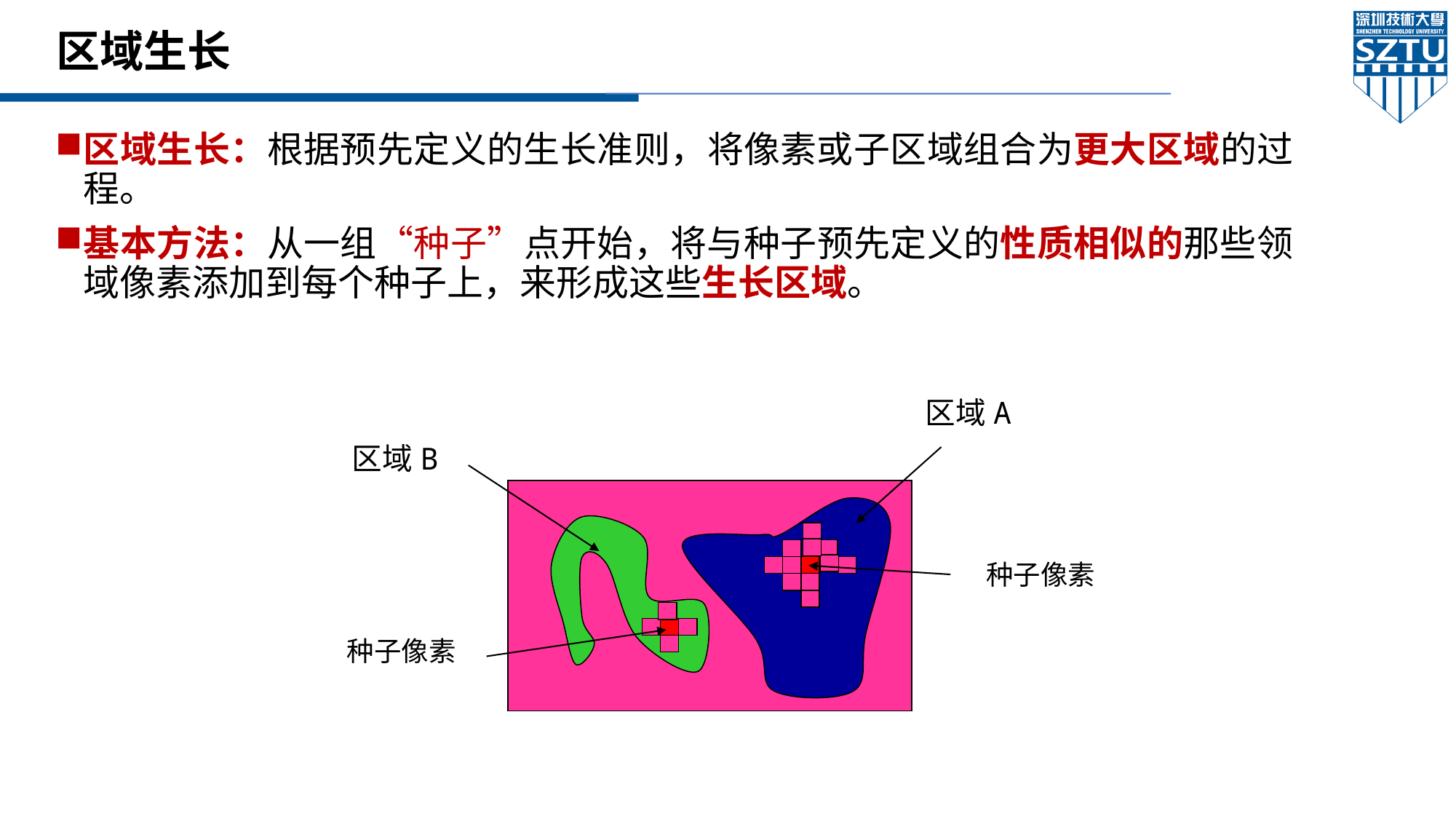

# 区域生长
区域生长：根据预先定义的生长准则，将像素或子区域组合为更大区域的过程。
基本方法：从一组“种子”点开始，将与种子预先定义的性质相似的那些领域像素添加到每个种子上，来形成这些生长区域。
 区域A
 区域B

 种子像素

 种子像素